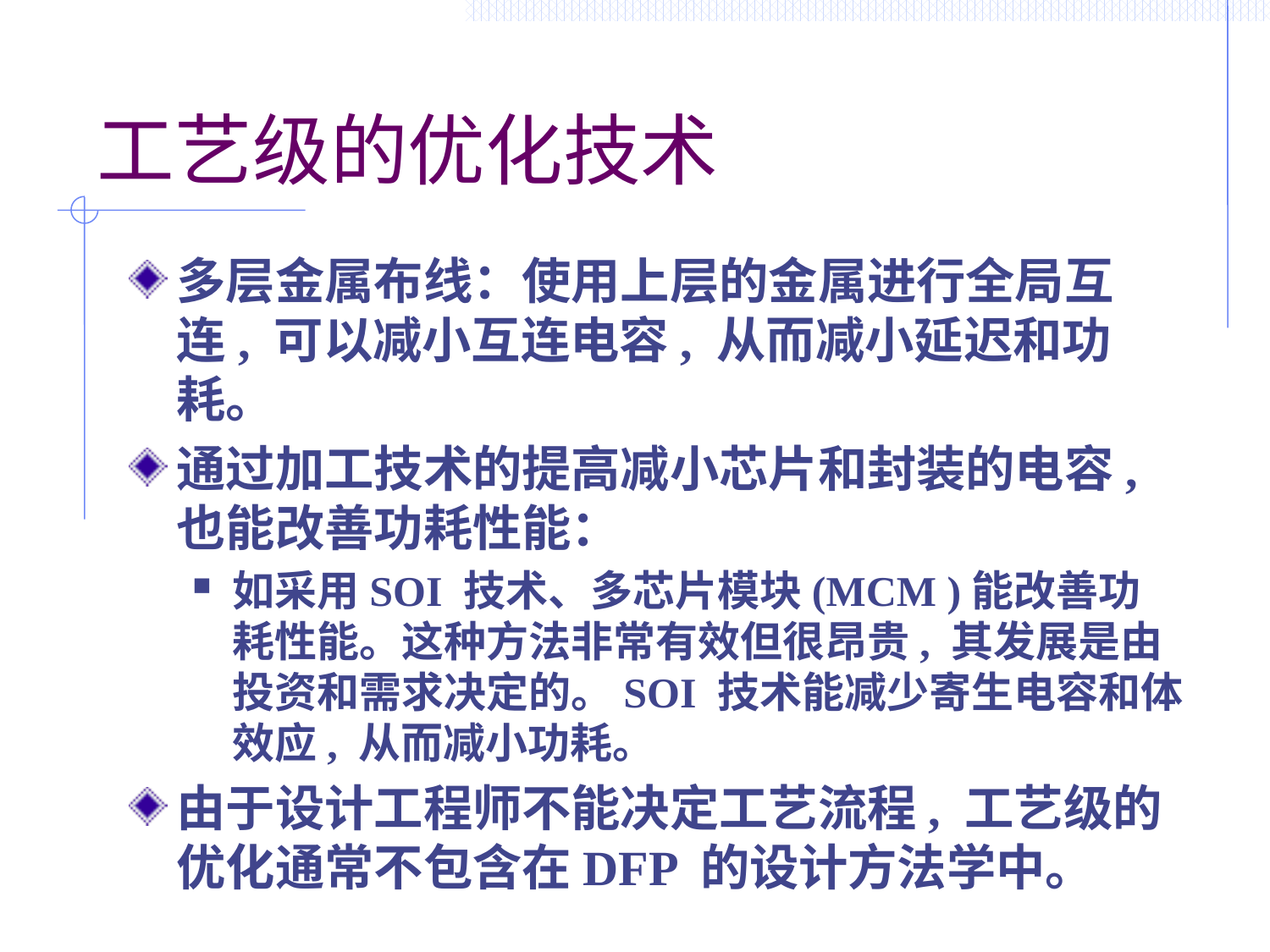

# 工艺级的优化技术
多层金属布线：使用上层的金属进行全局互连, 可以减小互连电容, 从而减小延迟和功耗。
通过加工技术的提高减小芯片和封装的电容,也能改善功耗性能：
如采用SOI 技术、多芯片模块(MCM )能改善功耗性能。这种方法非常有效但很昂贵, 其发展是由投资和需求决定的。SOI 技术能减少寄生电容和体效应, 从而减小功耗。
由于设计工程师不能决定工艺流程, 工艺级的优化通常不包含在DFP 的设计方法学中。